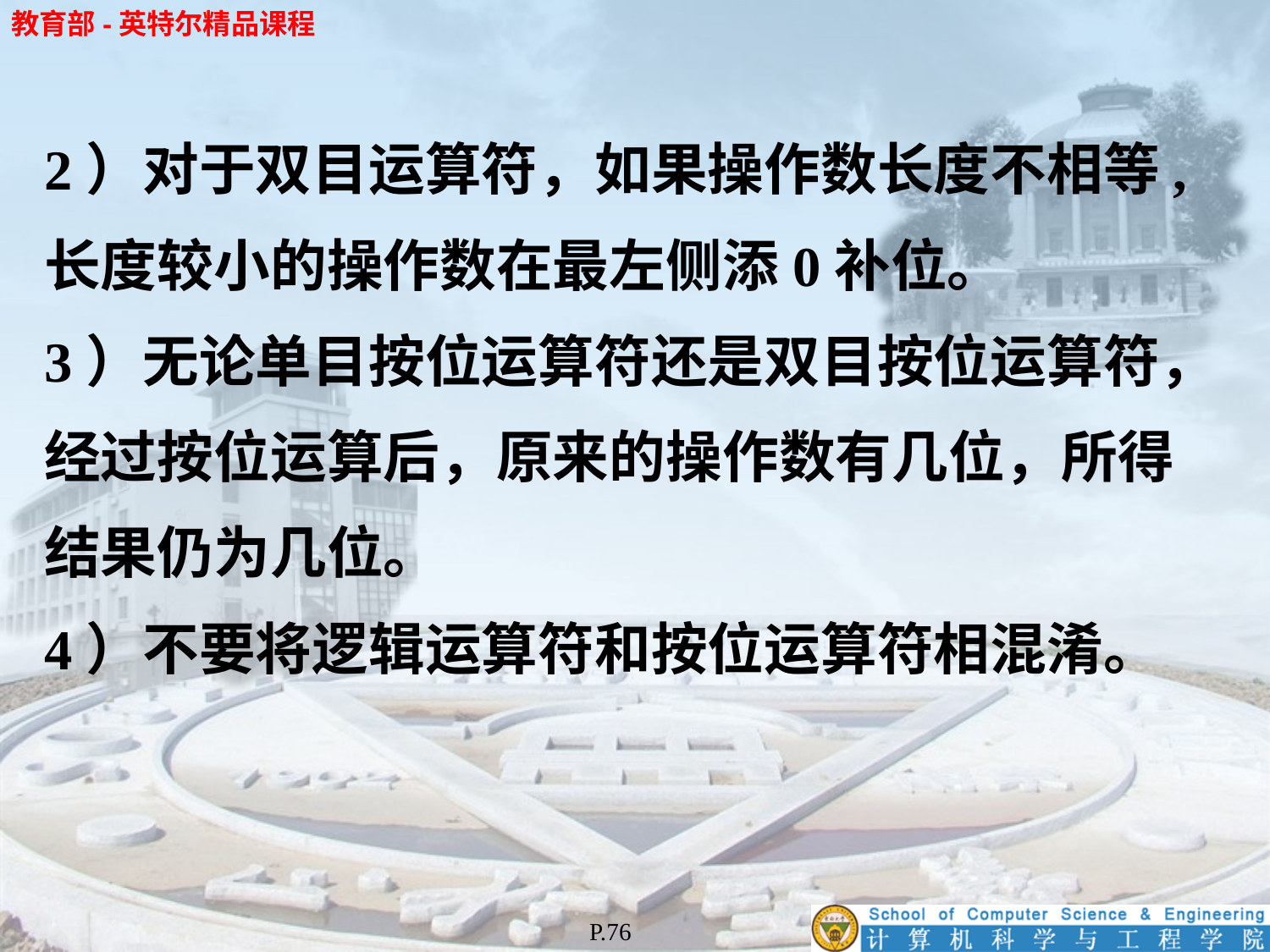

2）对于双目运算符，如果操作数长度不相等,
长度较小的操作数在最左侧添0补位。
3）无论单目按位运算符还是双目按位运算符，
经过按位运算后，原来的操作数有几位，所得
结果仍为几位。
4）不要将逻辑运算符和按位运算符相混淆。
P.76